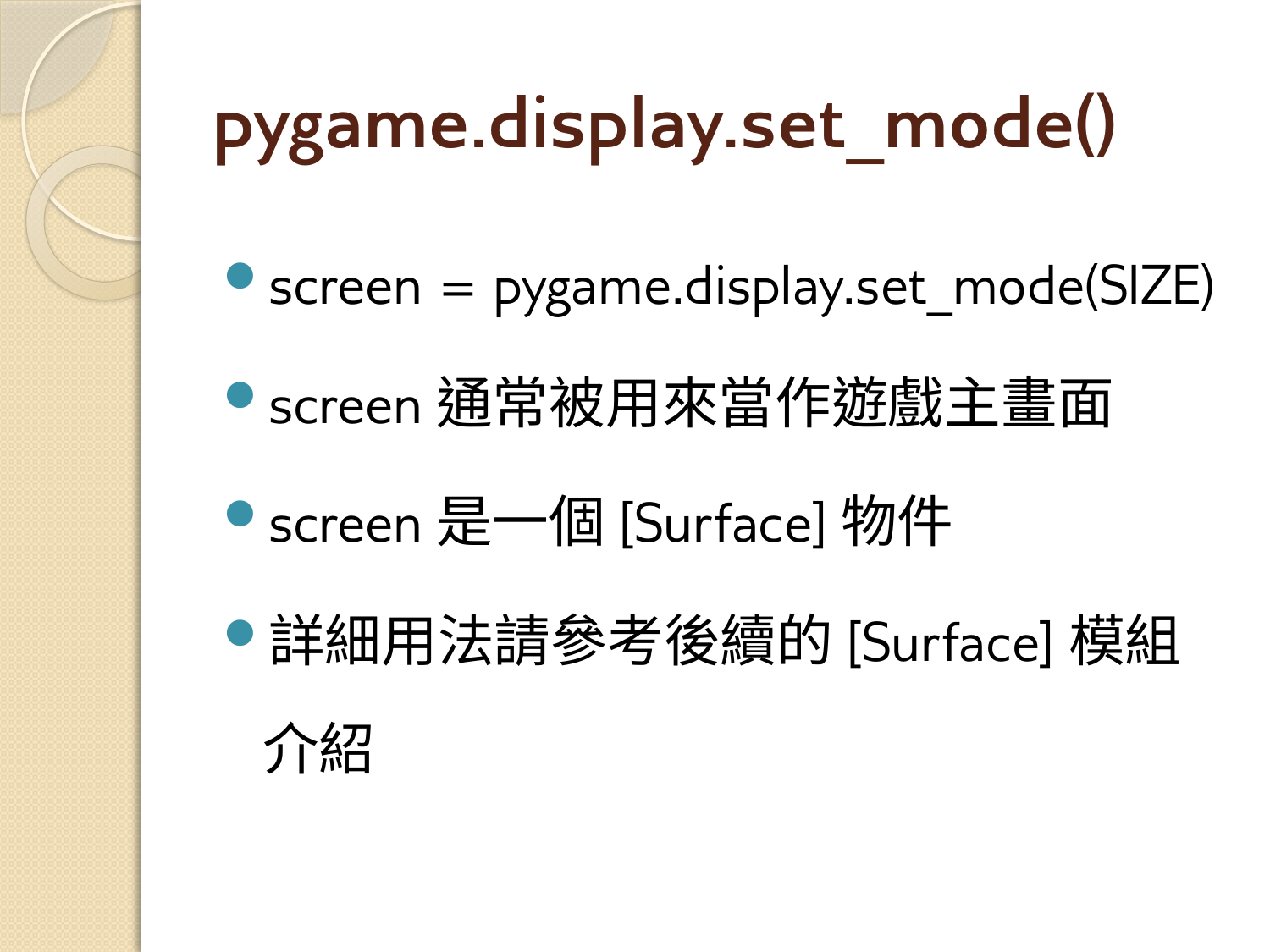

# pygame.display.set_mode()
screen = pygame.display.set_mode(SIZE)
screen通常被用來當作遊戲主畫面
screen是一個[Surface]物件
詳細用法請參考後續的[Surface]模組介紹